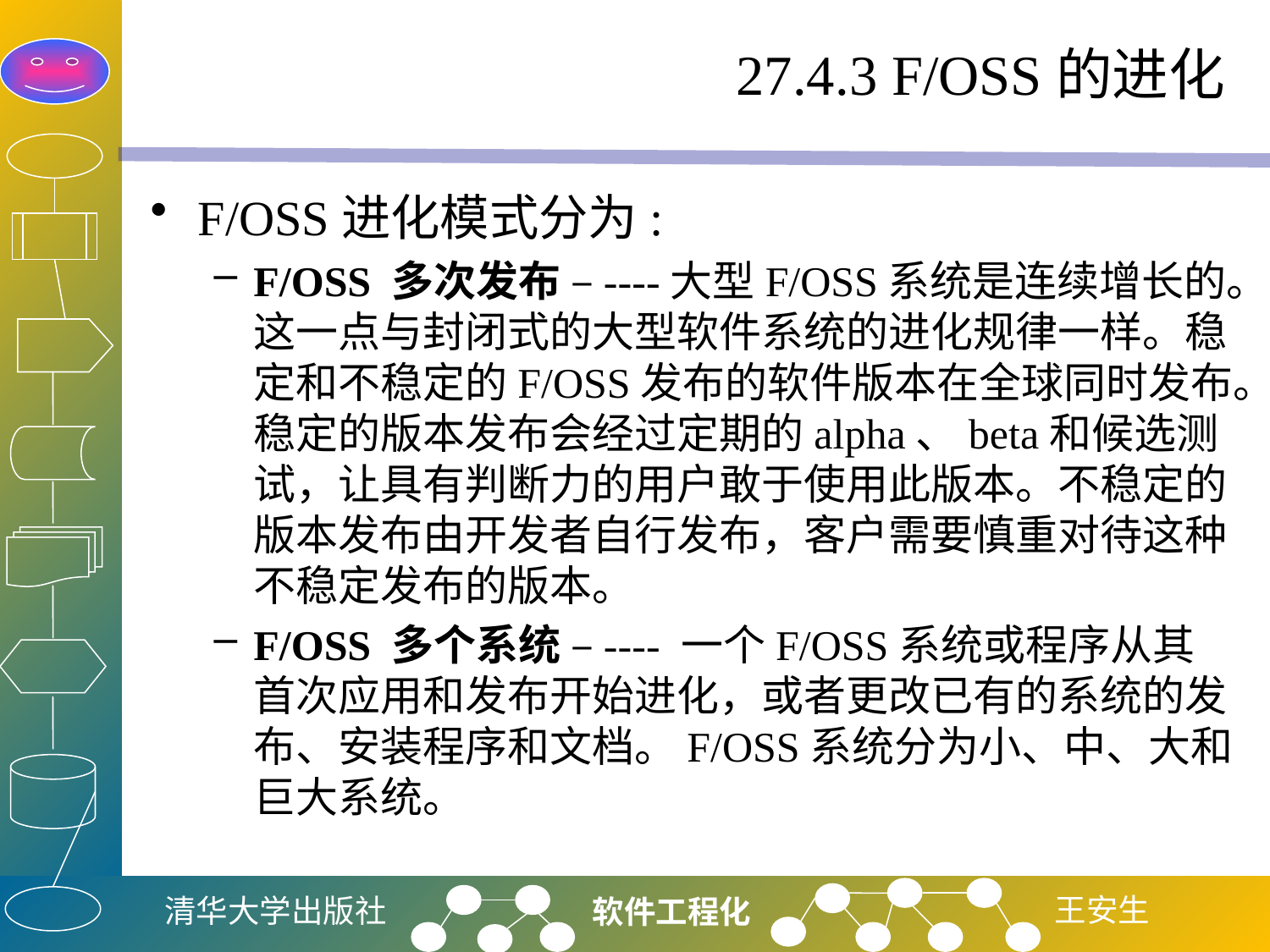

# 27.4.3 F/OSS的进化
F/OSS进化模式分为:
F/OSS 多次发布 –----大型F/OSS系统是连续增长的。这一点与封闭式的大型软件系统的进化规律一样。稳定和不稳定的F/OSS发布的软件版本在全球同时发布。稳定的版本发布会经过定期的alpha、beta和候选测试，让具有判断力的用户敢于使用此版本。不稳定的版本发布由开发者自行发布，客户需要慎重对待这种不稳定发布的版本。
F/OSS 多个系统 –---- 一个F/OSS系统或程序从其首次应用和发布开始进化，或者更改已有的系统的发布、安装程序和文档。F/OSS系统分为小、中、大和巨大系统。